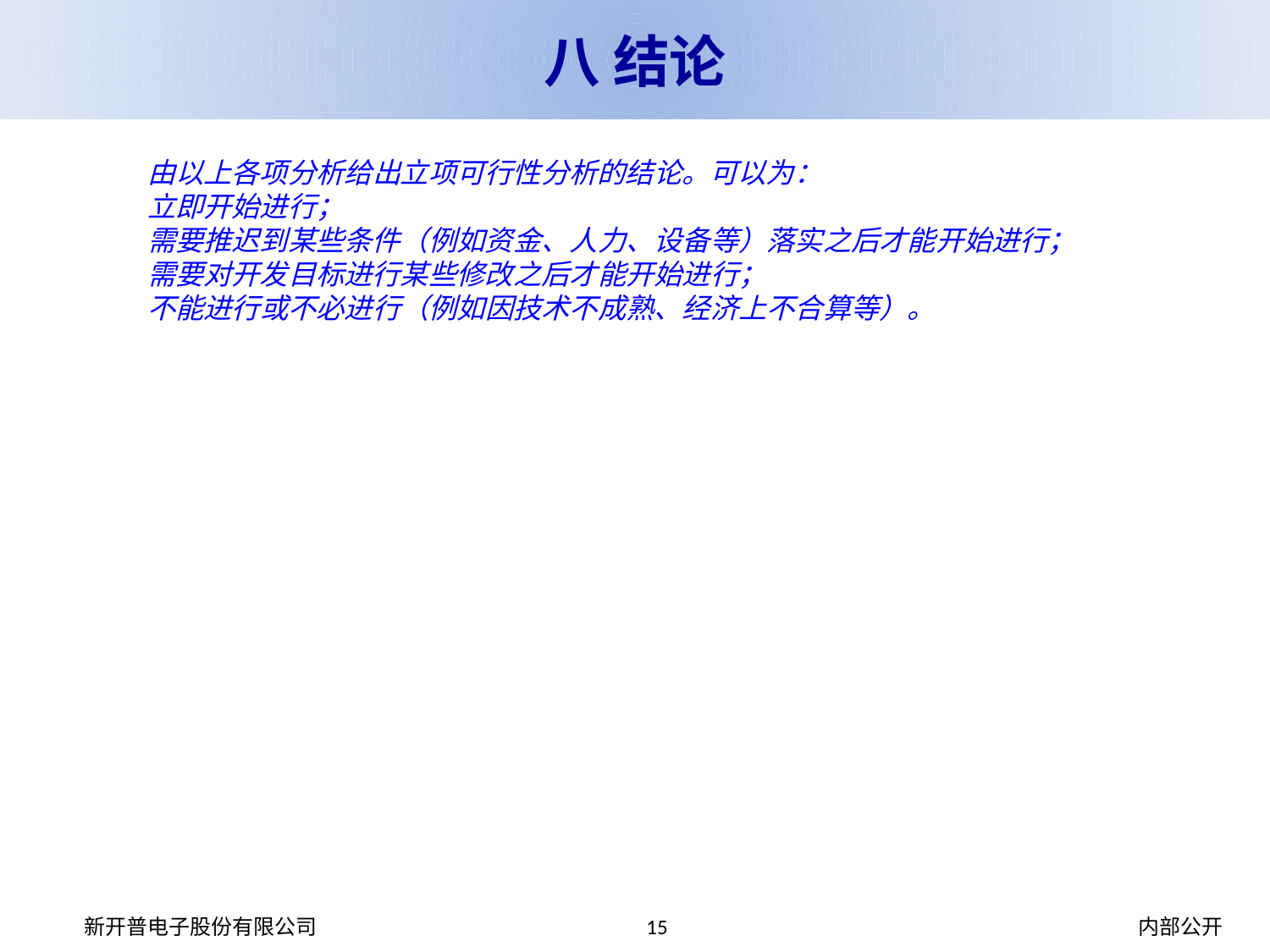

八 结论
由以上各项分析给出立项可行性分析的结论。可以为：
立即开始进行；
需要推迟到某些条件（例如资金、人力、设备等）落实之后才能开始进行；
需要对开发目标进行某些修改之后才能开始进行；
不能进行或不必进行（例如因技术不成熟、经济上不合算等）。
新开普电子股份有限公司
15
内部公开